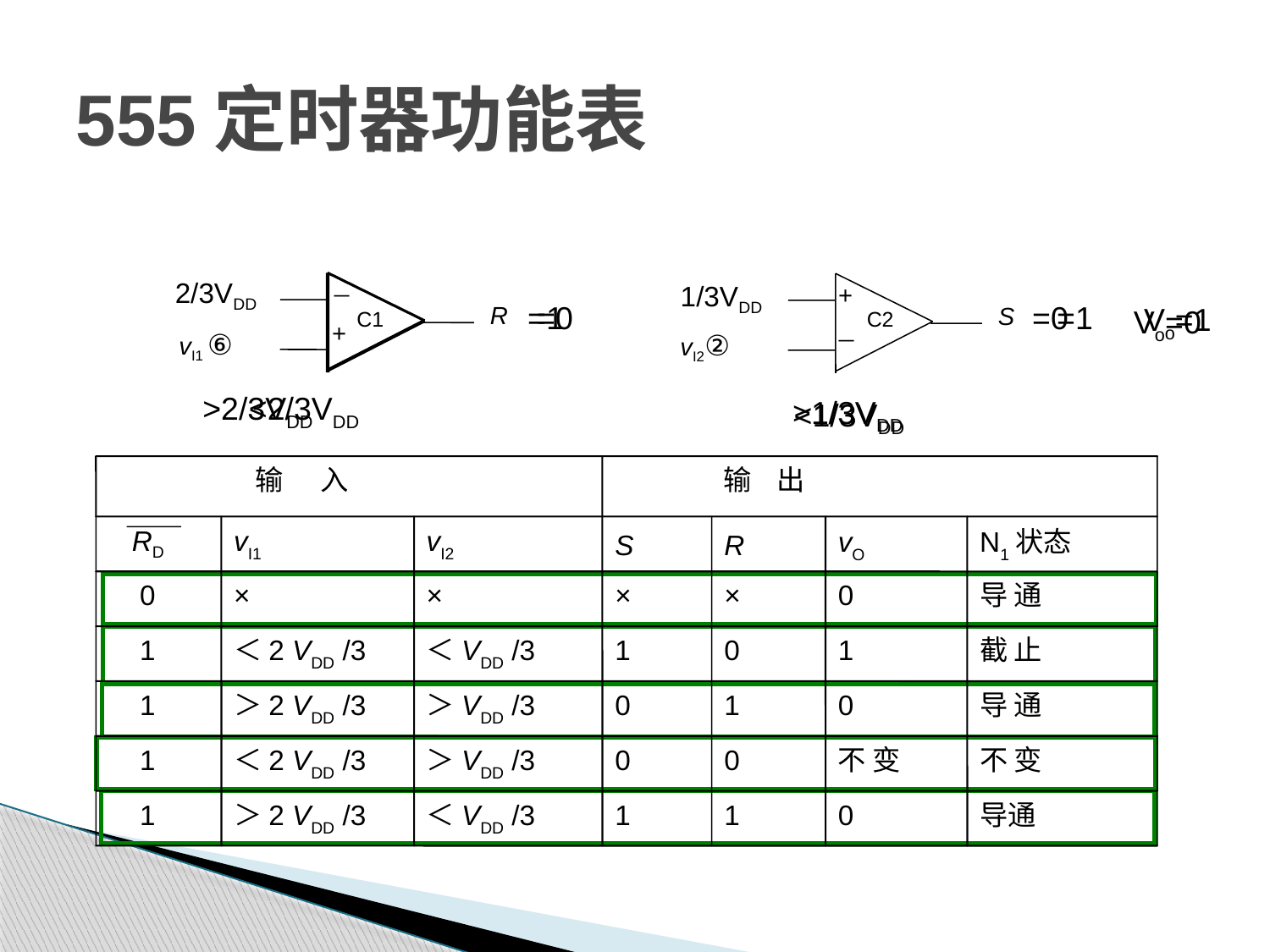

# 555定时器功能表
2/3VDD
1/3VDD

+

－
R
S

C1
C2

+
vI1 ⑥

vI2②
－

=1
=0
=1
=0
Vo=1
Vo=0
>2/3VDD
<2/3VDD
>1/3VDD
<1/3VDD
                      输      入

                输    出

   RD

vI1

vI2

S
R

vO

N1状态

    0

×
×
×
×
0
导 通
    1

＜2 VDD /3
＜VDD /3
1
0
1
截 止
    1

＞2 VDD /3
＞VDD /3
0
1
0
导 通
    1

＜2 VDD /3
＞VDD /3
0
0
不 变
不 变
    1

＞2 VDD /3
＜VDD /3
1
1
0
导通